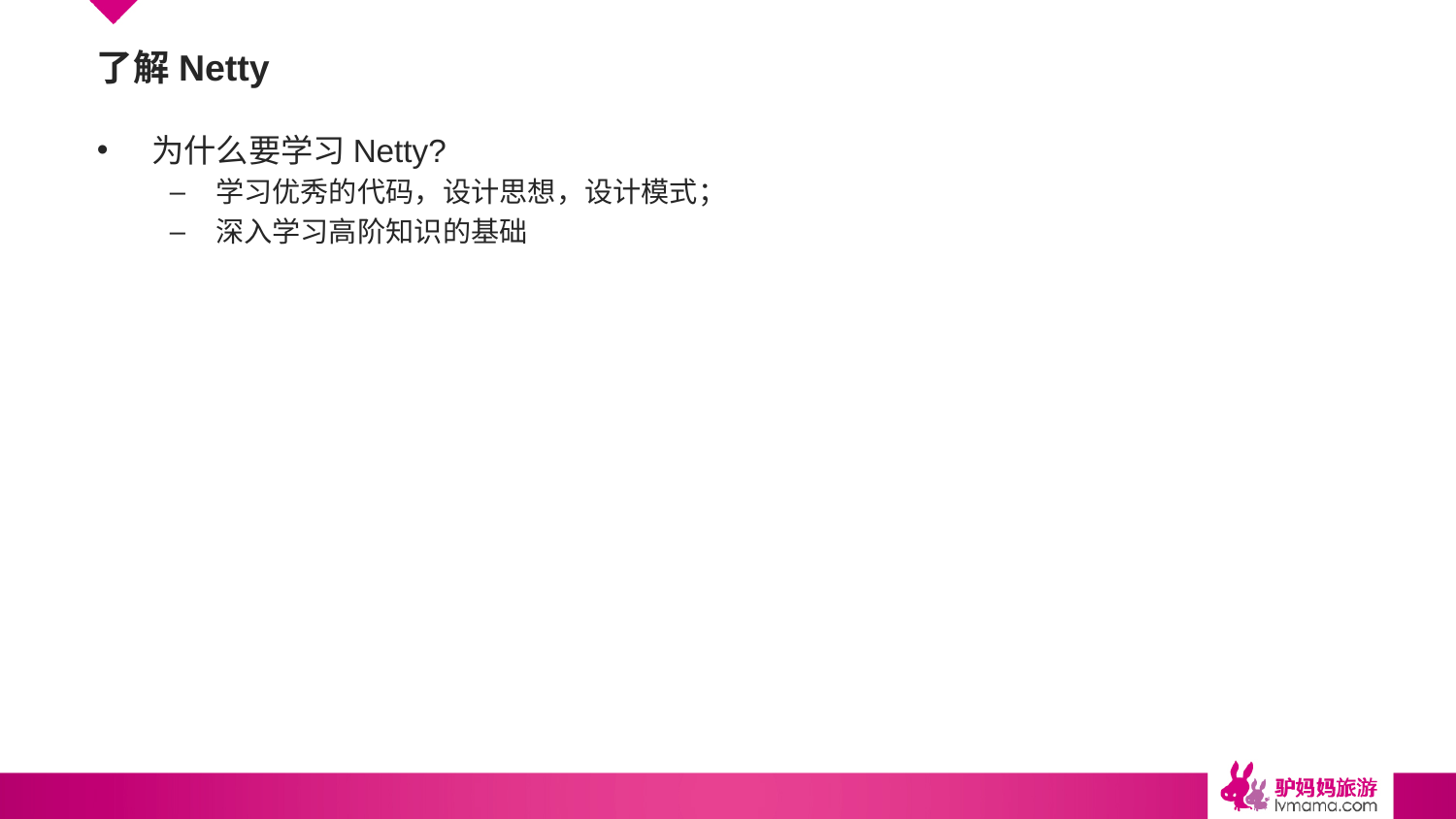

# 了解Netty
为什么要学习Netty?
学习优秀的代码，设计思想，设计模式；
深入学习高阶知识的基础